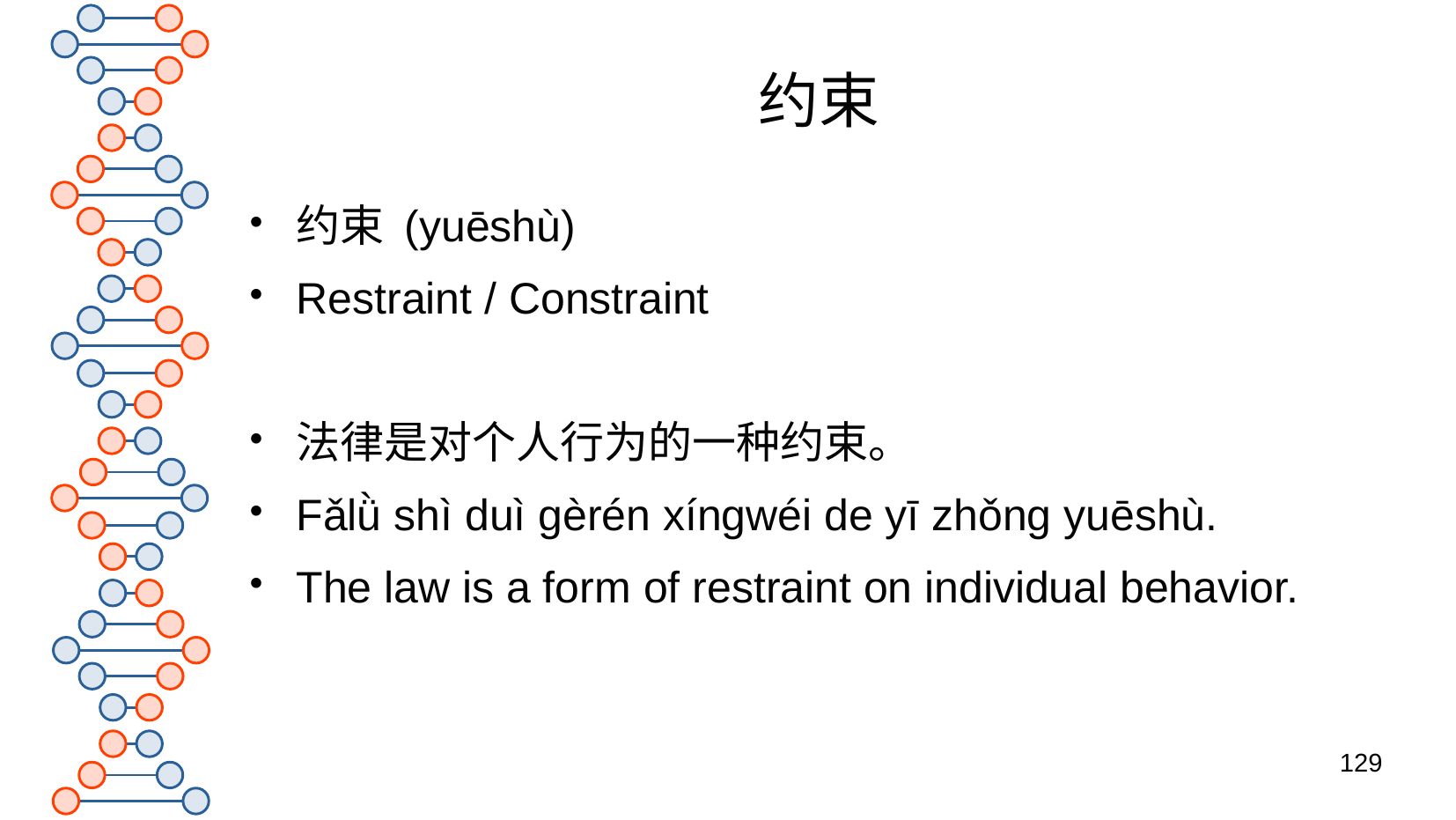

# 约束
约束 (yuēshù)
Restraint / Constraint

法律是对个人行为的一种约束。
Fǎlǜ shì duì gèrén xíngwéi de yī zhǒng yuēshù.
The law is a form of restraint on individual behavior.
129